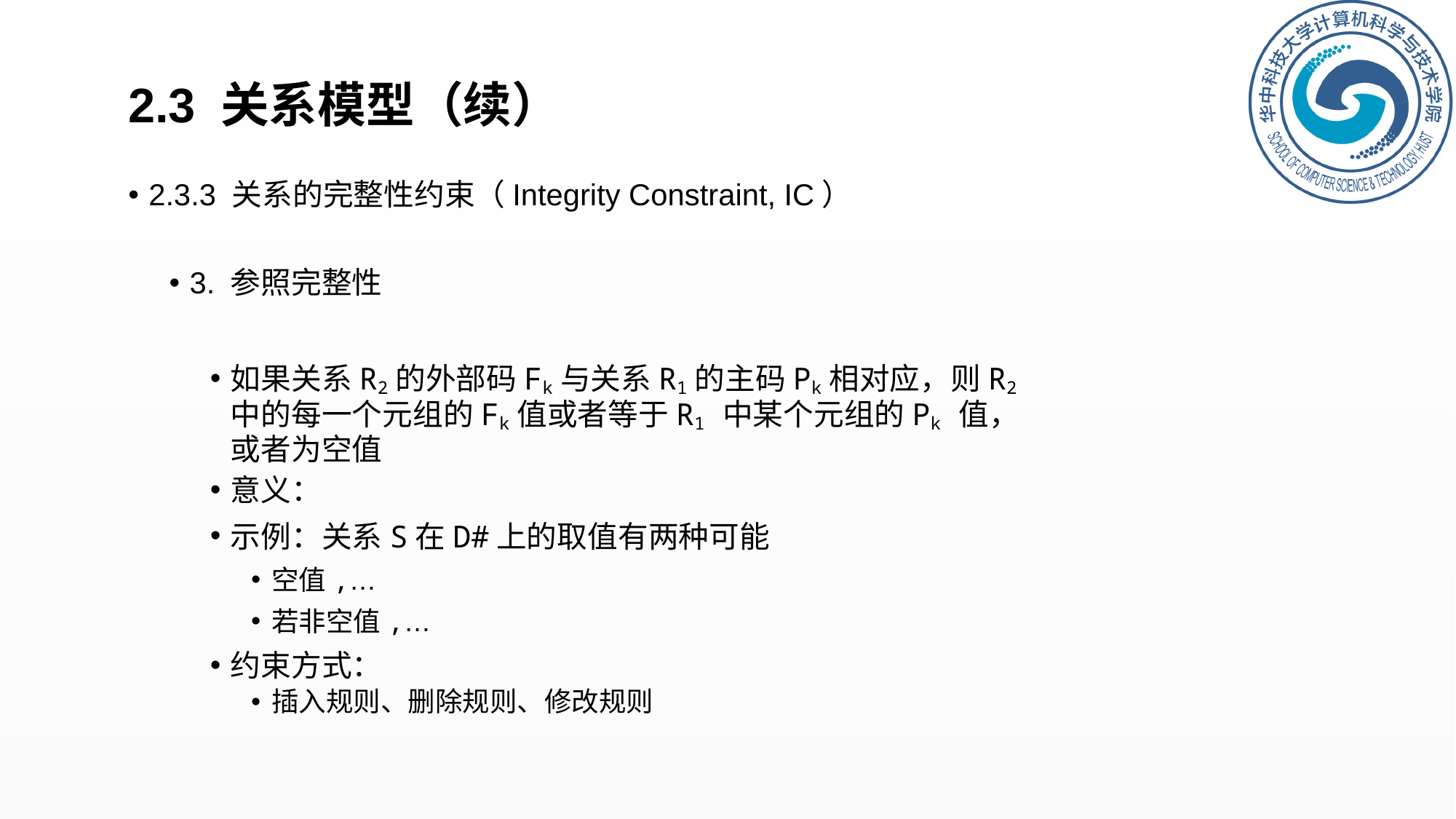

# 2.3 关系模型（续）
2.3.3 关系的完整性约束（Integrity Constraint, IC）

3. 参照完整性

如果关系R2的外部码Fk与关系R1的主码Pk相对应，则R2中的每一个元组的Fk值或者等于R1 中某个元组的Pk 值，或者为空值
意义：
示例：关系S在D#上的取值有两种可能
空值,…
若非空值,…
约束方式：
插入规则、删除规则、修改规则